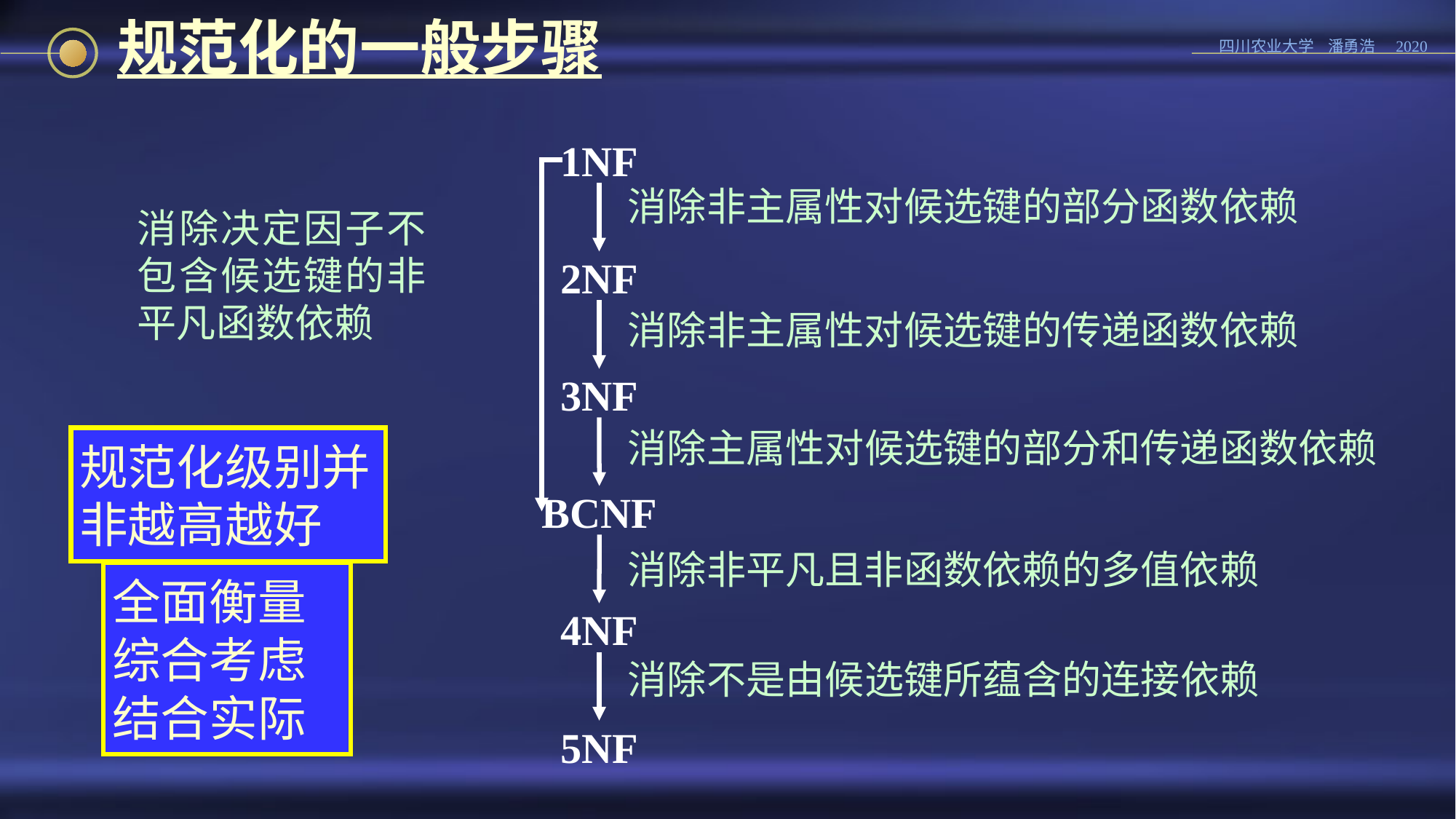

# 规范化的一般步骤
1NF
消除非主属性对候选键的部分函数依赖
消除决定因子不包含候选键的非平凡函数依赖
2NF
消除非主属性对候选键的传递函数依赖
3NF
消除主属性对候选键的部分和传递函数依赖
BCNF
消除非平凡且非函数依赖的多值依赖
4NF
消除不是由候选键所蕴含的连接依赖
5NF
规范化级别并非越高越好
全面衡量
综合考虑
结合实际